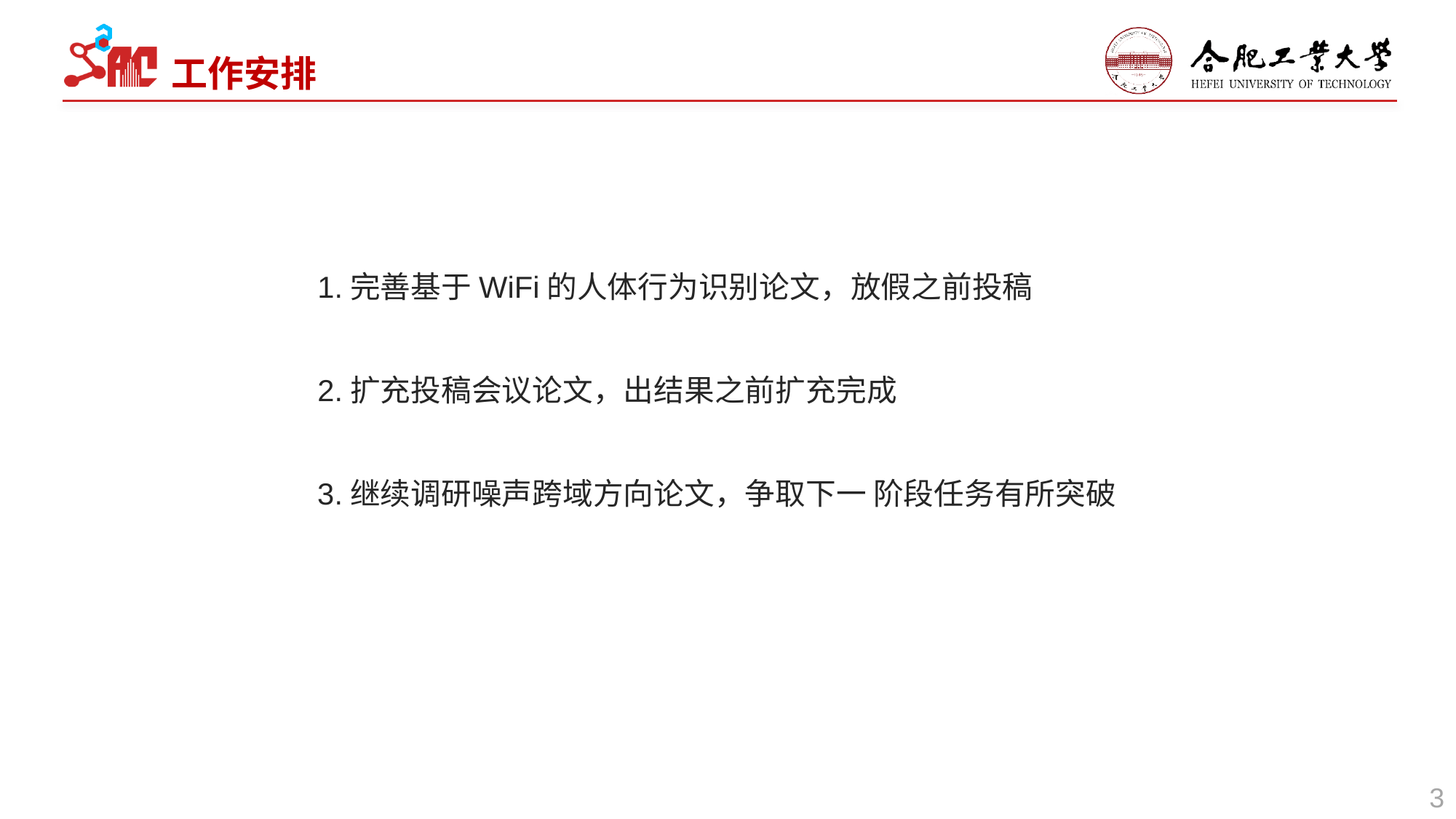

工作安排
1.完善基于WiFi的人体行为识别论文，放假之前投稿
2.扩充投稿会议论文，出结果之前扩充完成
3.继续调研噪声跨域方向论文，争取下一 阶段任务有所突破
3